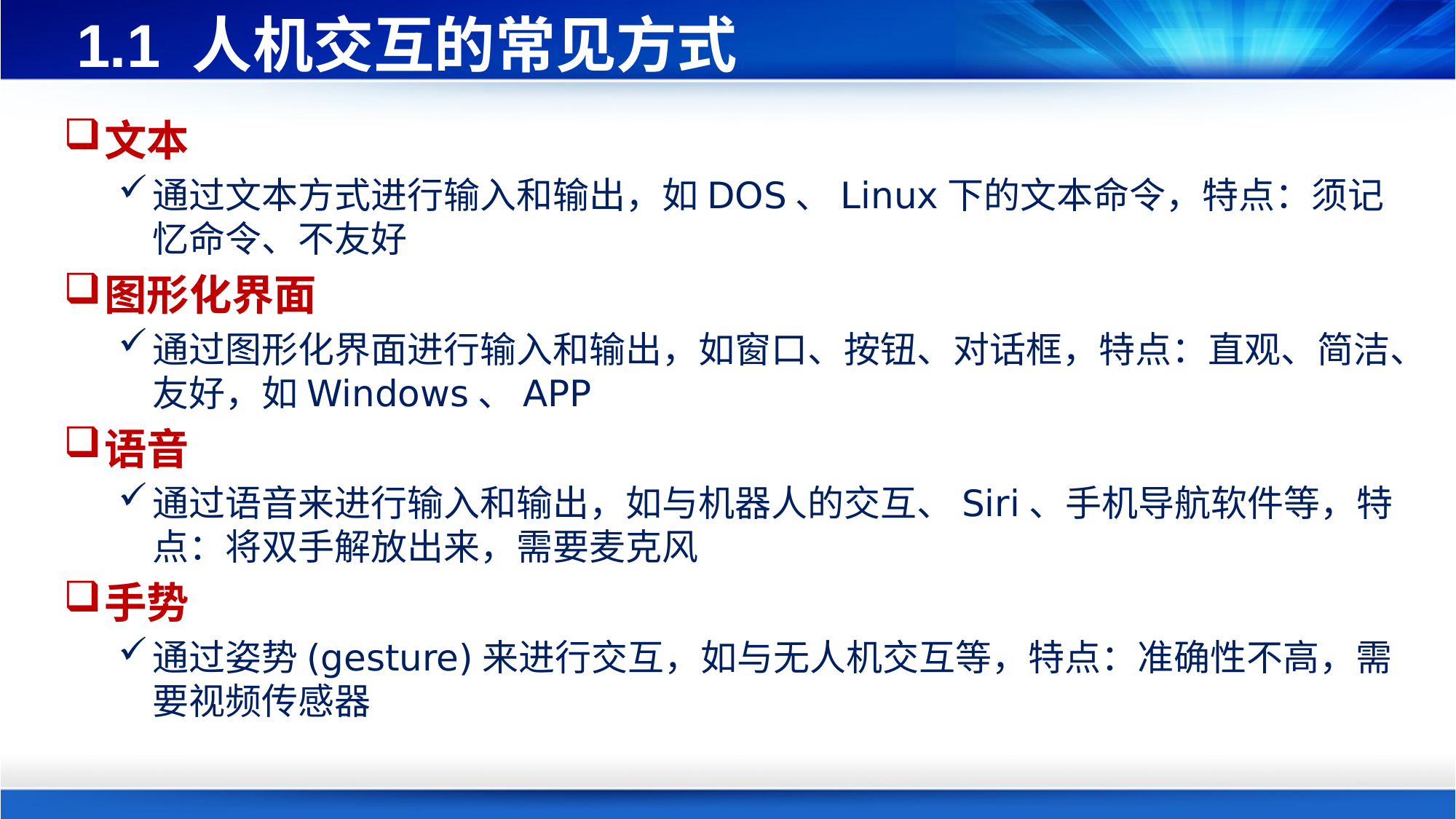

# 1.1 人机交互的常见方式
文本
通过文本方式进行输入和输出，如DOS、Linux下的文本命令，特点：须记忆命令、不友好
图形化界面
通过图形化界面进行输入和输出，如窗口、按钮、对话框，特点：直观、简洁、友好，如Windows、APP
语音
通过语音来进行输入和输出，如与机器人的交互、Siri、手机导航软件等，特点：将双手解放出来，需要麦克风
手势
通过姿势(gesture)来进行交互，如与无人机交互等，特点：准确性不高，需要视频传感器